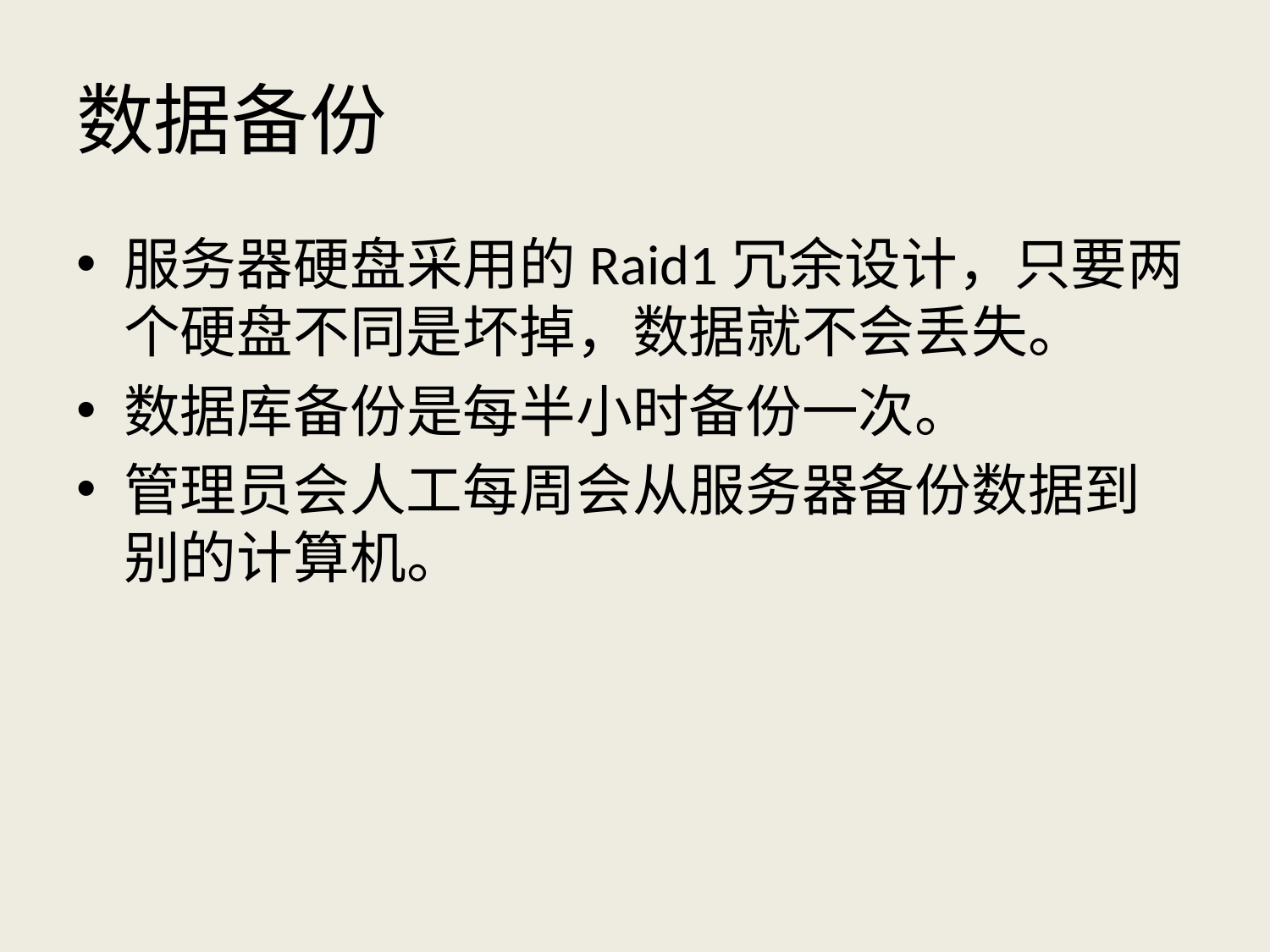

# 数据备份
服务器硬盘采用的Raid1冗余设计，只要两个硬盘不同是坏掉，数据就不会丢失。
数据库备份是每半小时备份一次。
管理员会人工每周会从服务器备份数据到别的计算机。